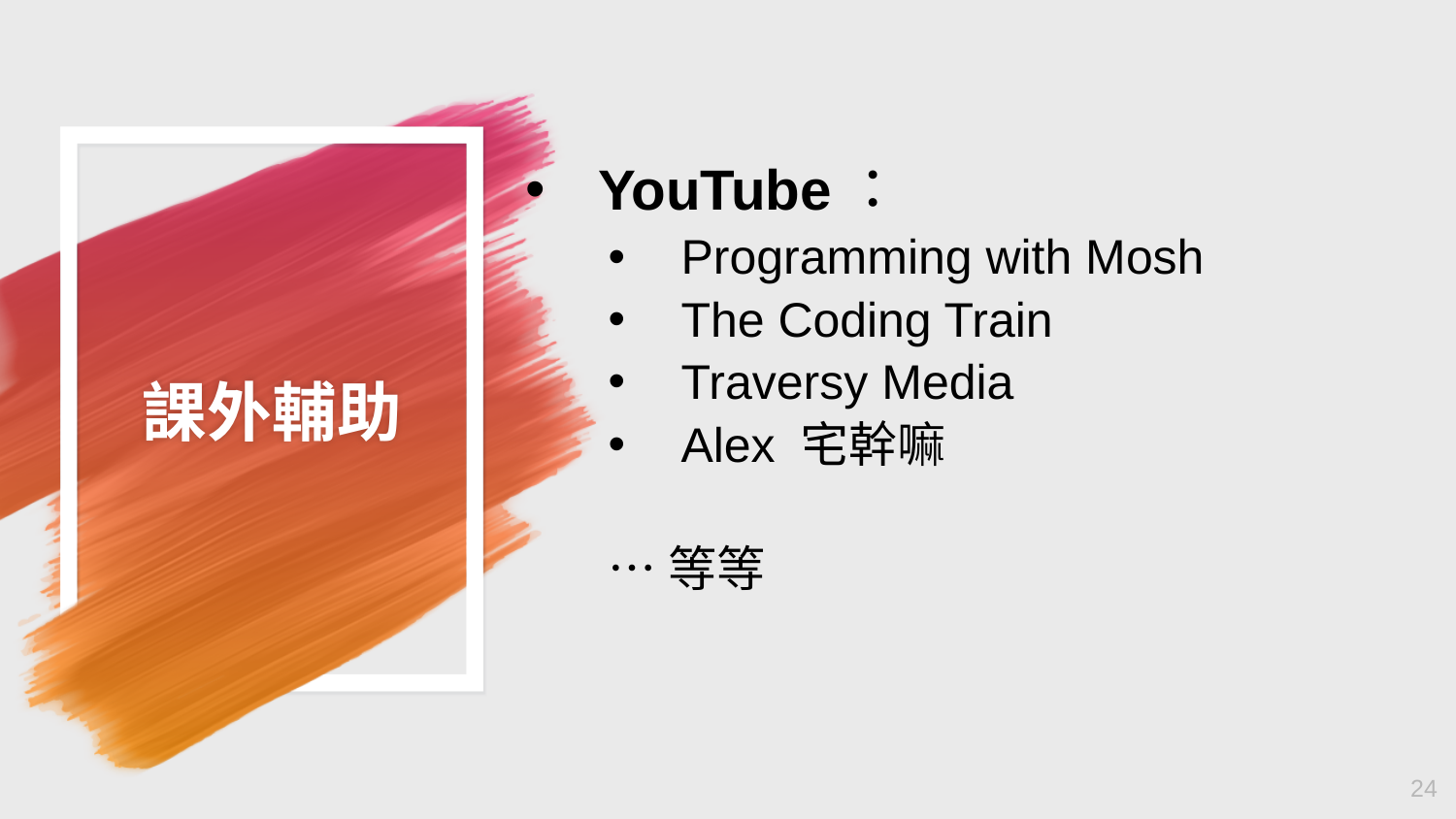

# 課外輔助
YouTube：
Programming with Mosh
The Coding Train
Traversy Media
Alex 宅幹嘛

…等等
24